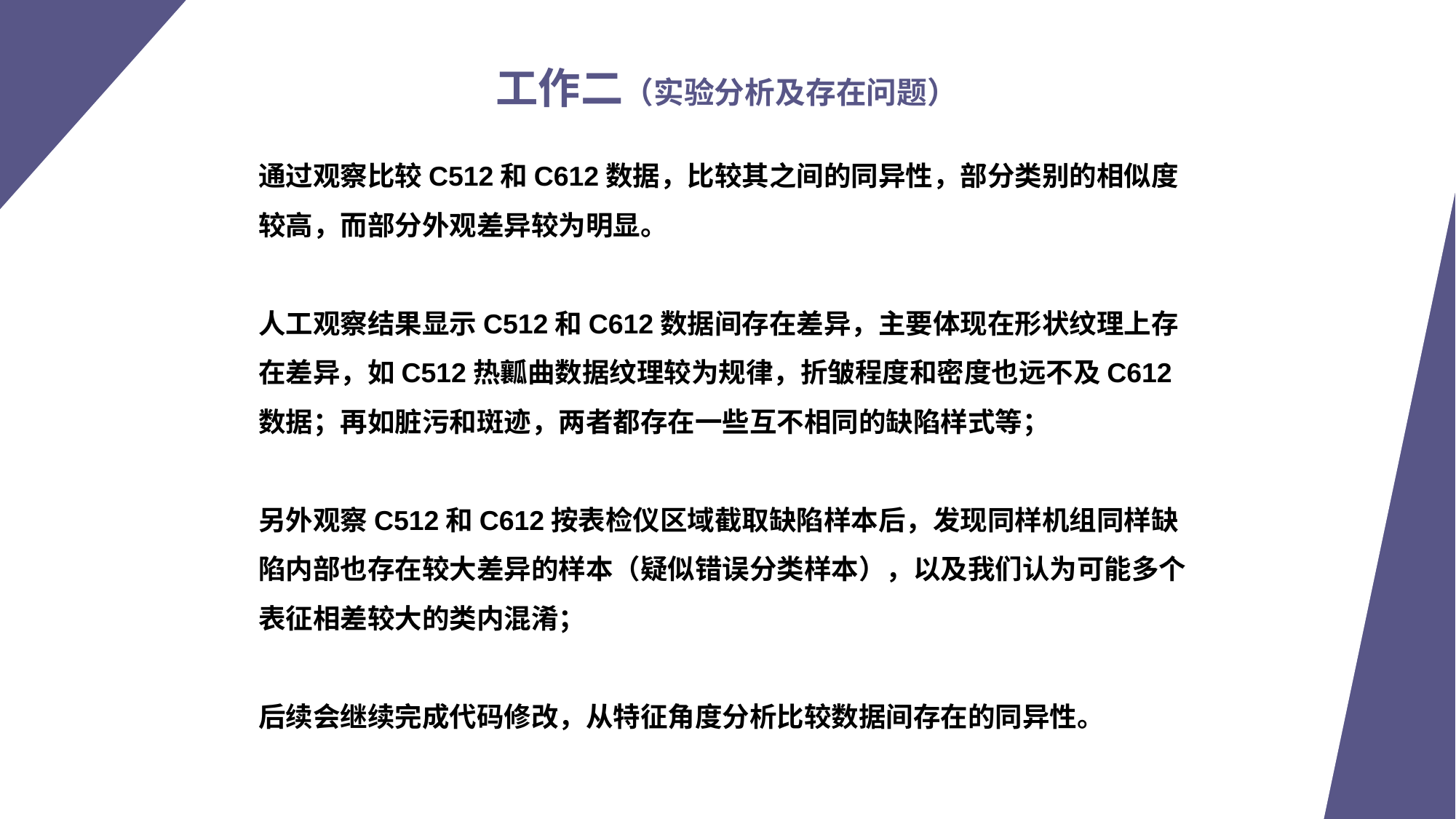

工作二（实验分析及存在问题）
通过观察比较C512和C612数据，比较其之间的同异性，部分类别的相似度较高，而部分外观差异较为明显。

人工观察结果显示C512和C612数据间存在差异，主要体现在形状纹理上存在差异，如C512热瓤曲数据纹理较为规律，折皱程度和密度也远不及C612数据；再如脏污和斑迹，两者都存在一些互不相同的缺陷样式等；

另外观察C512和C612按表检仪区域截取缺陷样本后，发现同样机组同样缺陷内部也存在较大差异的样本（疑似错误分类样本），以及我们认为可能多个表征相差较大的类内混淆；

后续会继续完成代码修改，从特征角度分析比较数据间存在的同异性。